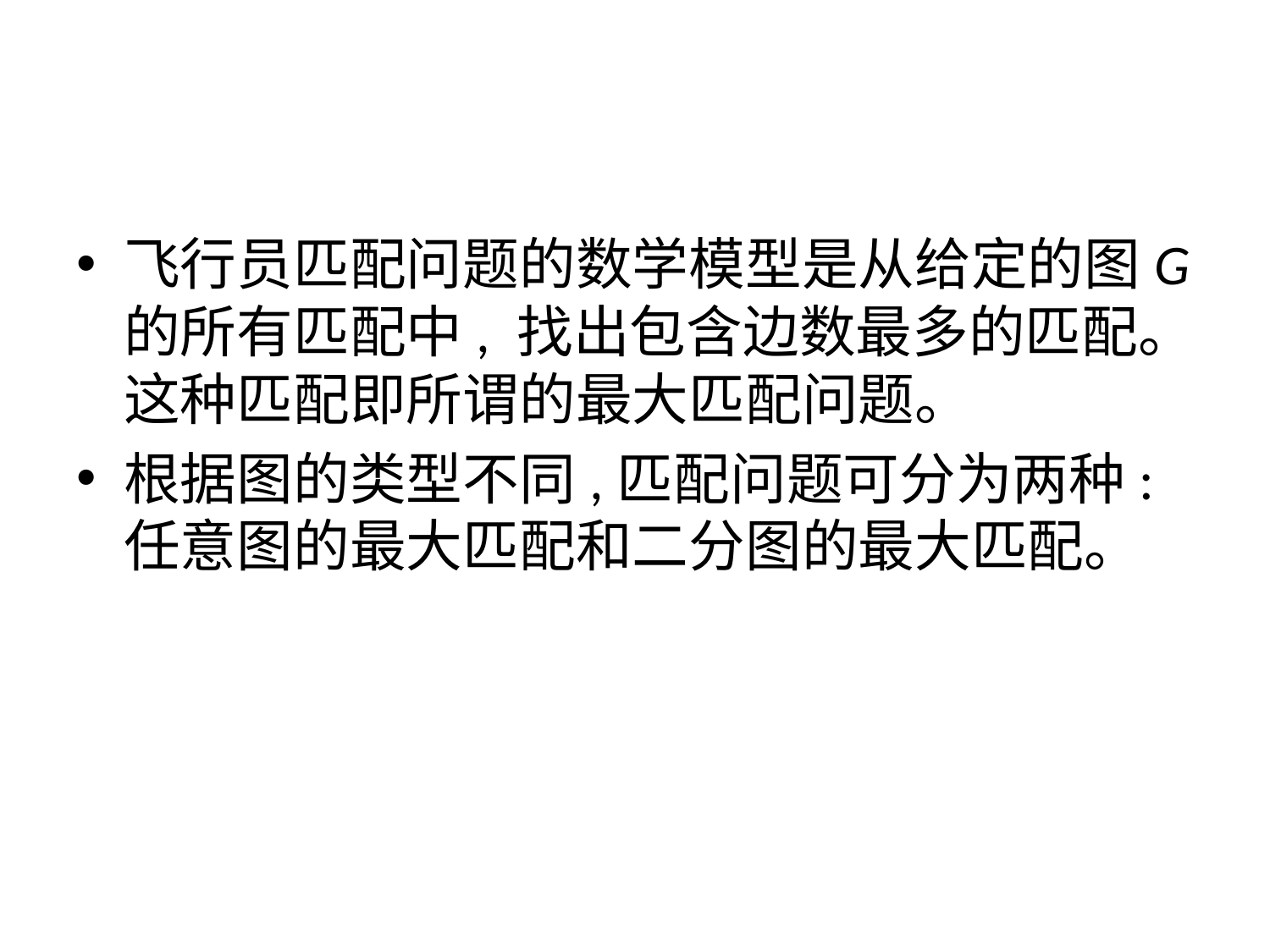

#
飞行员匹配问题的数学模型是从给定的图G的所有匹配中, 找出包含边数最多的匹配。这种匹配即所谓的最大匹配问题。
根据图的类型不同,匹配问题可分为两种:任意图的最大匹配和二分图的最大匹配。